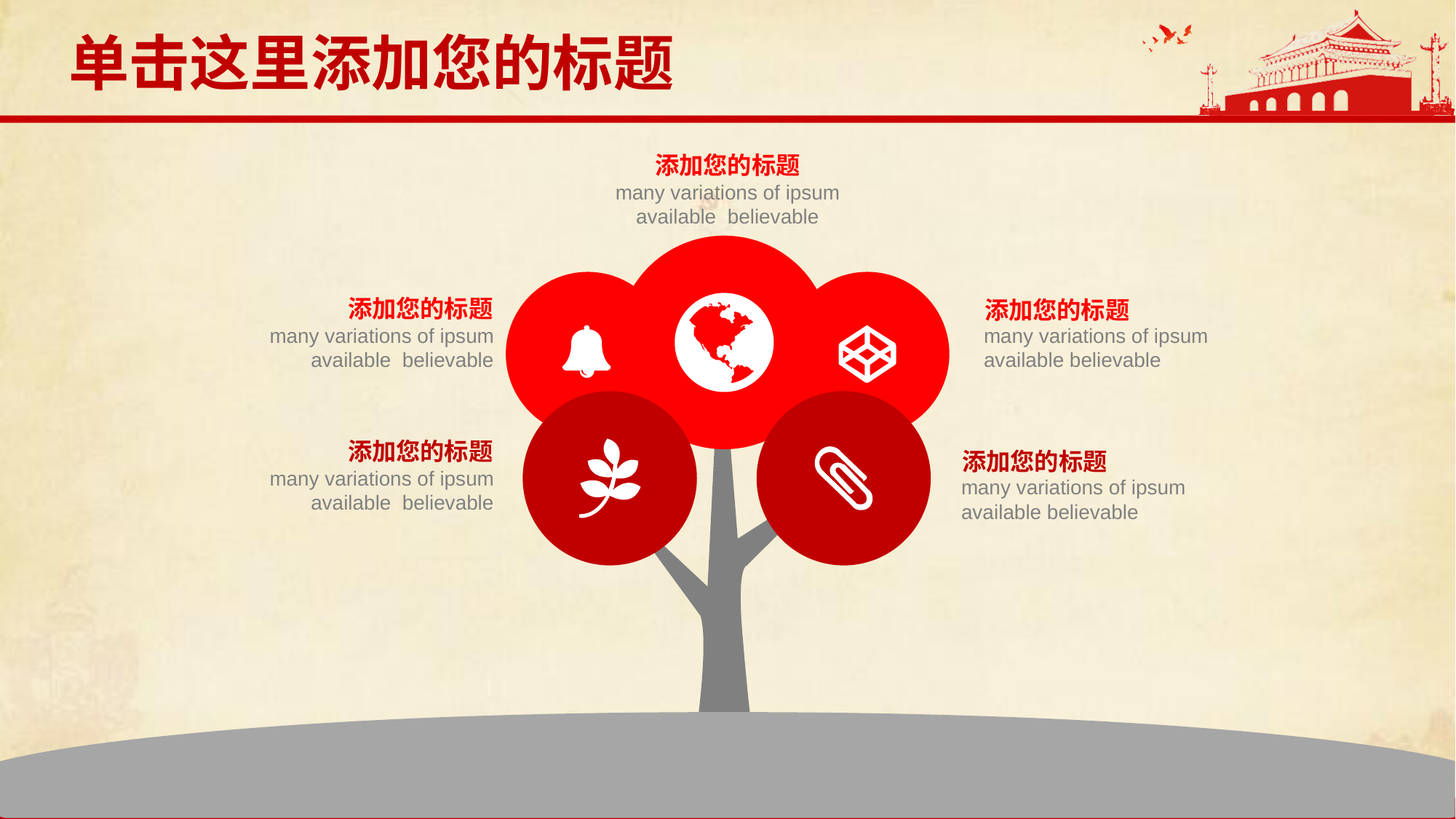

单击这里添加您的标题
添加您的标题
many variations of ipsum available  believable

添加您的标题
many variations of ipsum available  believable
添加您的标题
many variations of ipsum available believable

添加您的标题
many variations of ipsum available  believable

添加您的标题
many variations of ipsum available believable